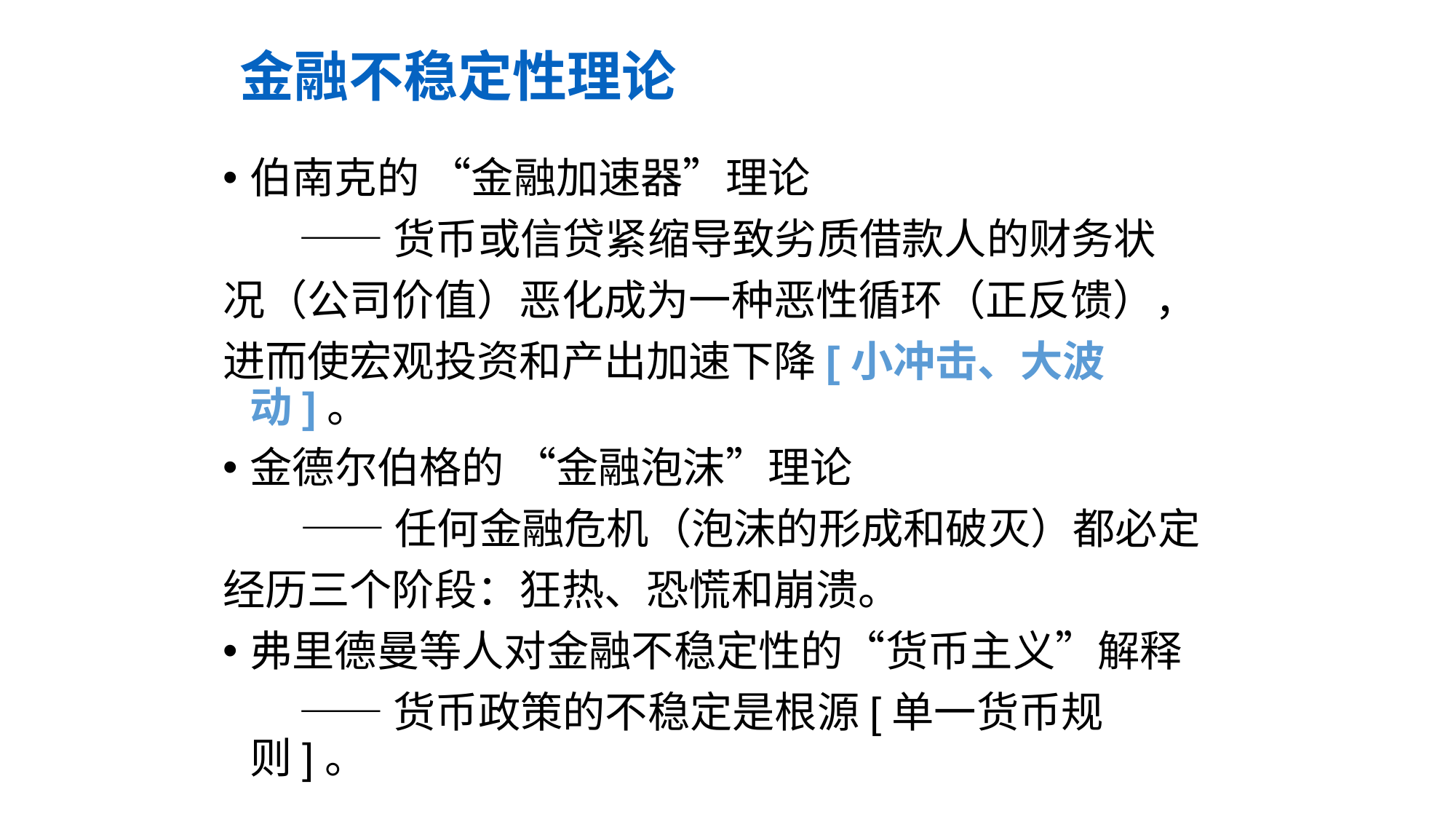

金融不稳定性理论
伯南克的 “金融加速器”理论
        ——货币或信贷紧缩导致劣质借款人的财务状
况（公司价值）恶化成为一种恶性循环（正反馈），
进而使宏观投资和产出加速下降[小冲击、大波动]。
金德尔伯格的 “金融泡沫”理论
        ——任何金融危机（泡沫的形成和破灭）都必定
经历三个阶段：狂热、恐慌和崩溃。
弗里德曼等人对金融不稳定性的“货币主义”解释
        ——货币政策的不稳定是根源[单一货币规则]。